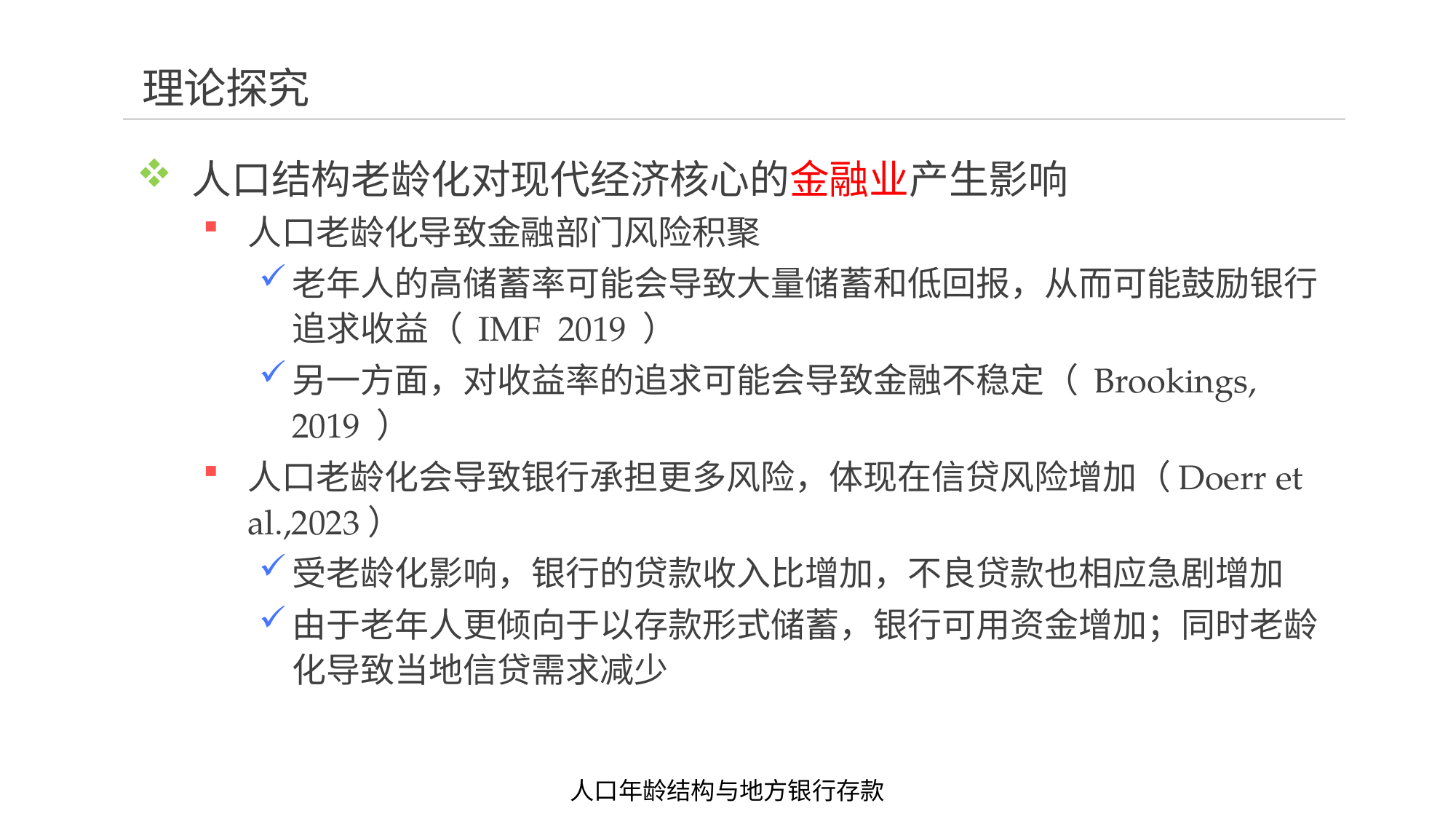

# 理论探究
人口结构老龄化对现代经济核心的金融业产生影响
人口老龄化导致金融部门风险积聚
老年人的高储蓄率可能会导致大量储蓄和低回报，从而可能鼓励银行追求收益（ IMF  2019 ）
另一方面，对收益率的追求可能会导致金融不稳定（ Brookings, 2019 ）
人口老龄化会导致银行承担更多风险，体现在信贷风险增加（Doerr et al.,2023）
受老龄化影响，银行的贷款收入比增加，不良贷款也相应急剧增加
由于老年人更倾向于以存款形式储蓄，银行可用资金增加；同时老龄化导致当地信贷需求减少
人口年龄结构与地方银行存款